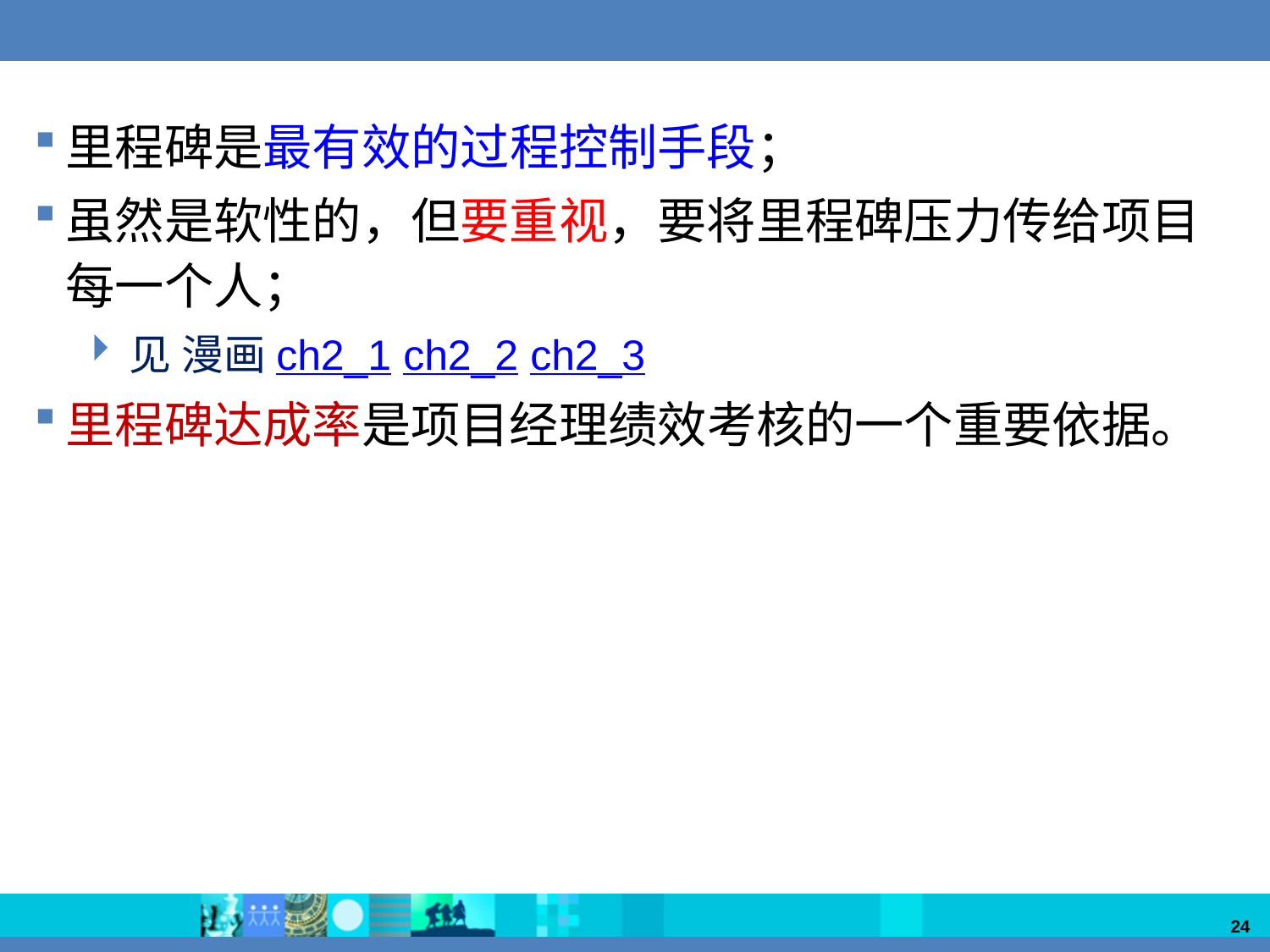

里程碑是最有效的过程控制手段；
虽然是软性的，但要重视，要将里程碑压力传给项目每一个人；
见 漫画ch2_1 ch2_2 ch2_3
里程碑达成率是项目经理绩效考核的一个重要依据。
24